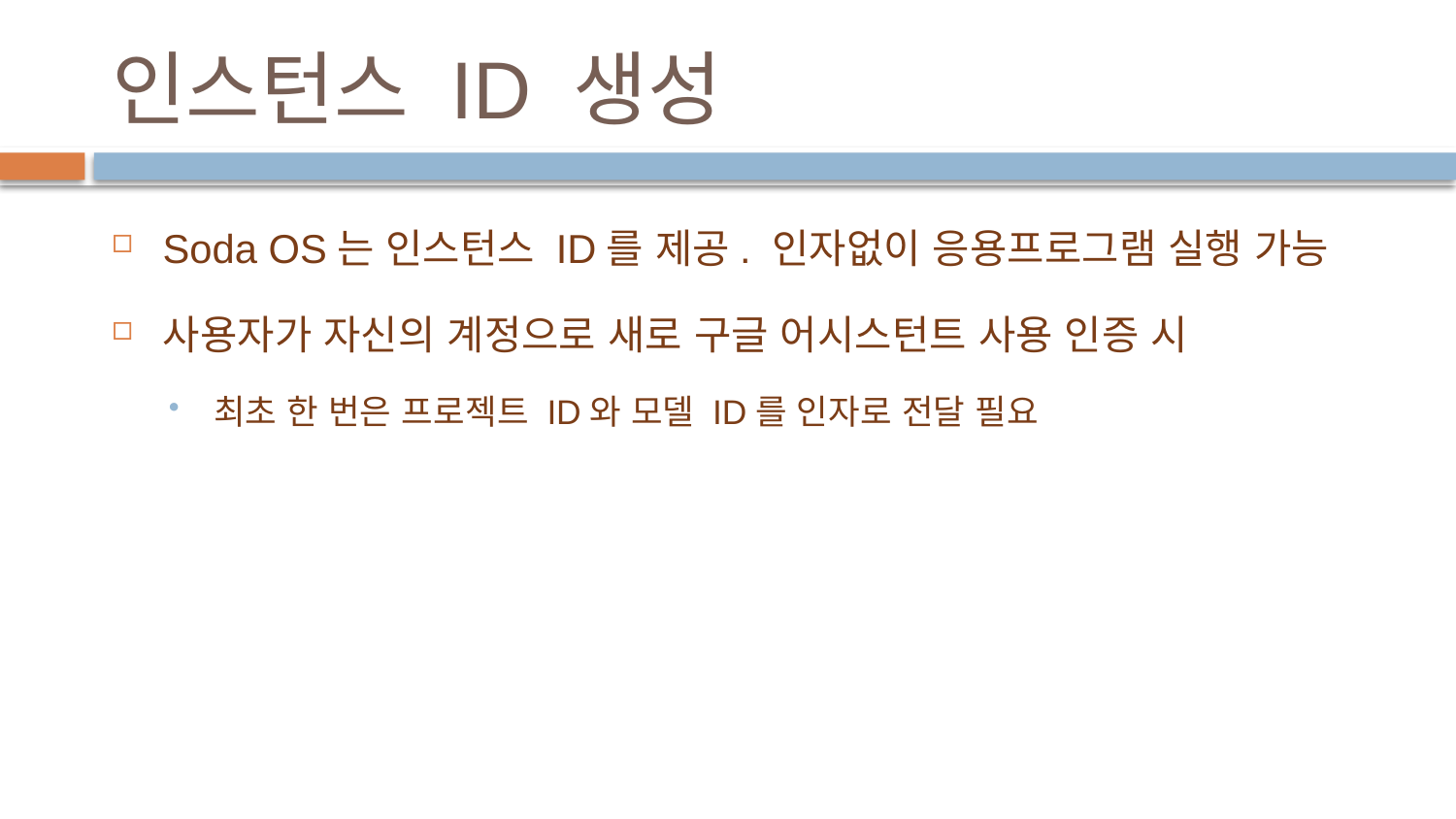

# 인스턴스 ID 생성
Soda OS는 인스턴스 ID를 제공. 인자없이 응용프로그램 실행 가능
사용자가 자신의 계정으로 새로 구글 어시스턴트 사용 인증 시
최초 한 번은 프로젝트 ID와 모델 ID를 인자로 전달 필요